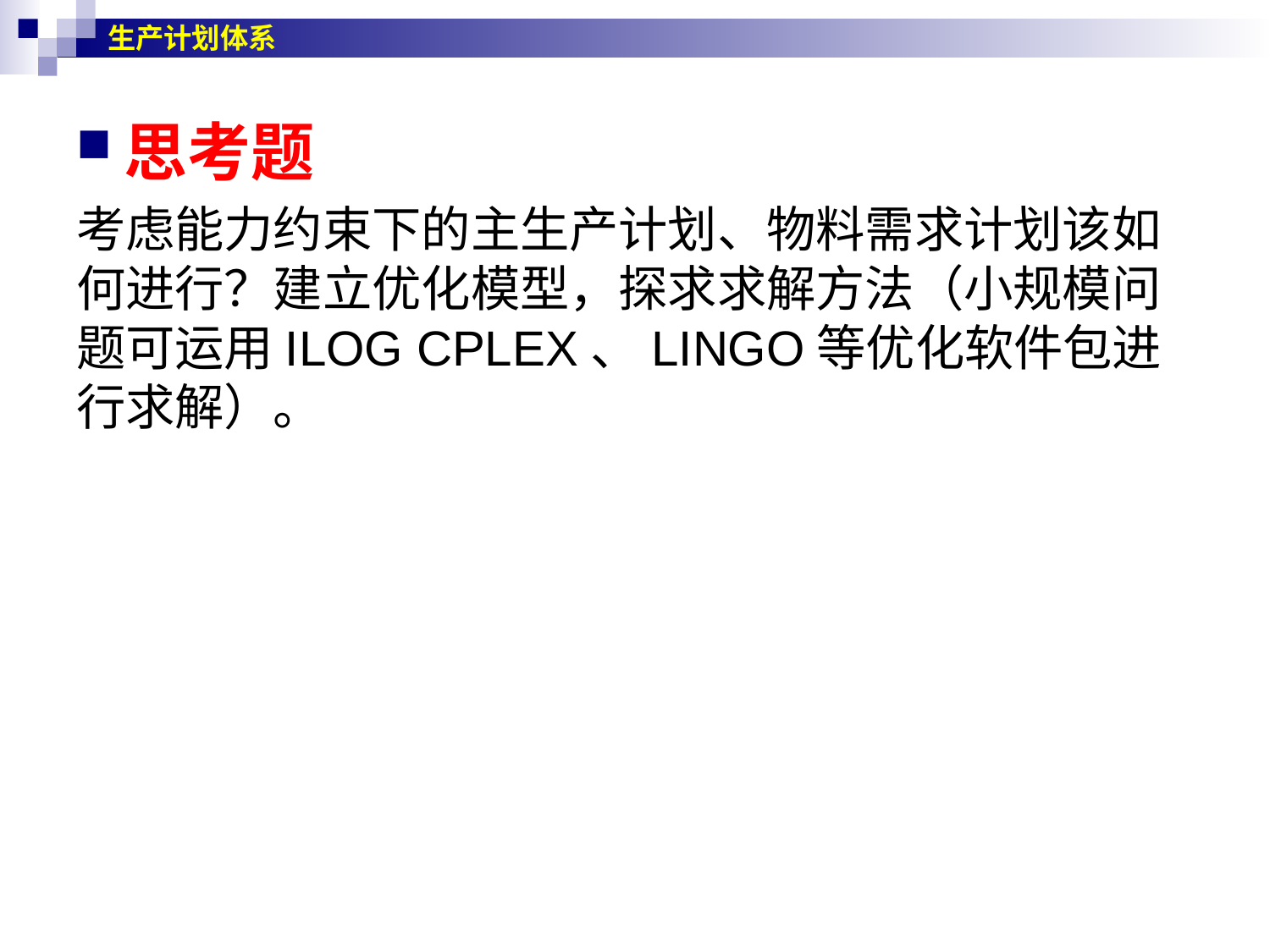

生产计划体系
思考题
考虑能力约束下的主生产计划、物料需求计划该如何进行？建立优化模型，探求求解方法（小规模问题可运用ILOG CPLEX、LINGO等优化软件包进行求解）。